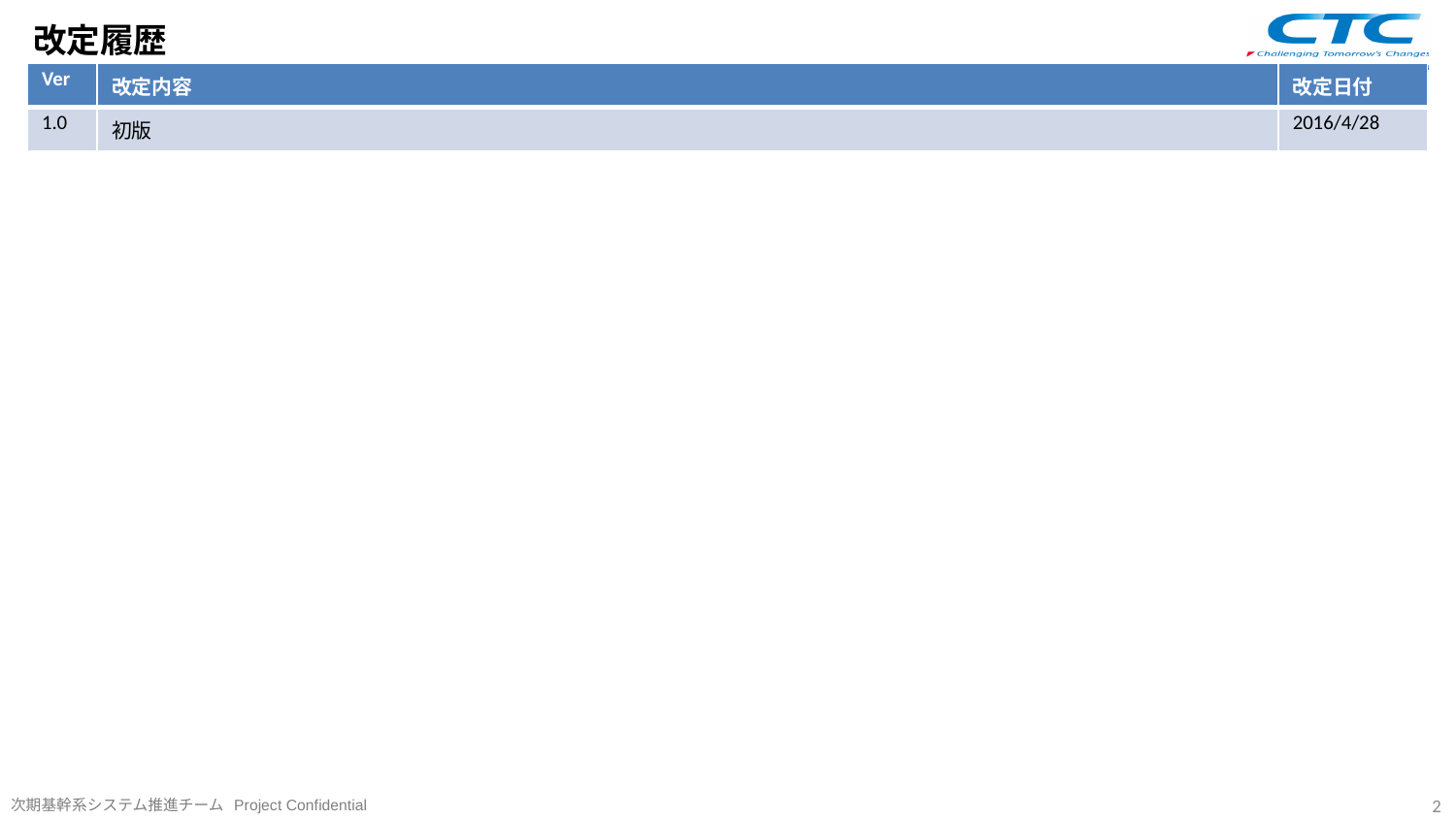

# 改定履歴
| Ver | 改定内容 | 改定日付 |
| --- | --- | --- |
| 1.0 | 初版 | 2016/4/28 |
2